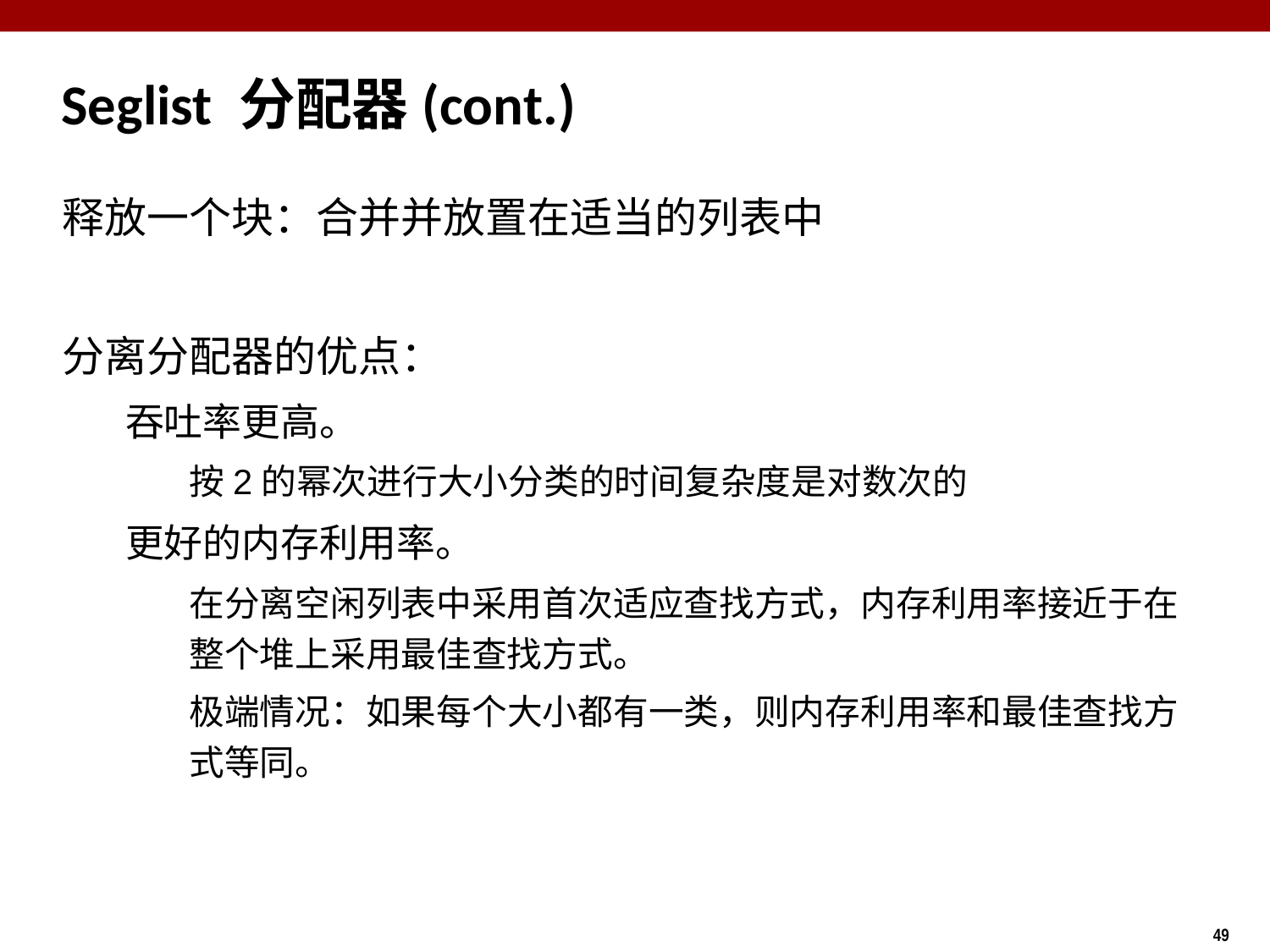

Seglist 分配器(cont.)
释放一个块：合并并放置在适当的列表中

分离分配器的优点：
吞吐率更高。
按2的幂次进行大小分类的时间复杂度是对数次的
更好的内存利用率。
在分离空闲列表中采用首次适应查找方式，内存利用率接近于在整个堆上采用最佳查找方式。
极端情况：如果每个大小都有一类，则内存利用率和最佳查找方式等同。